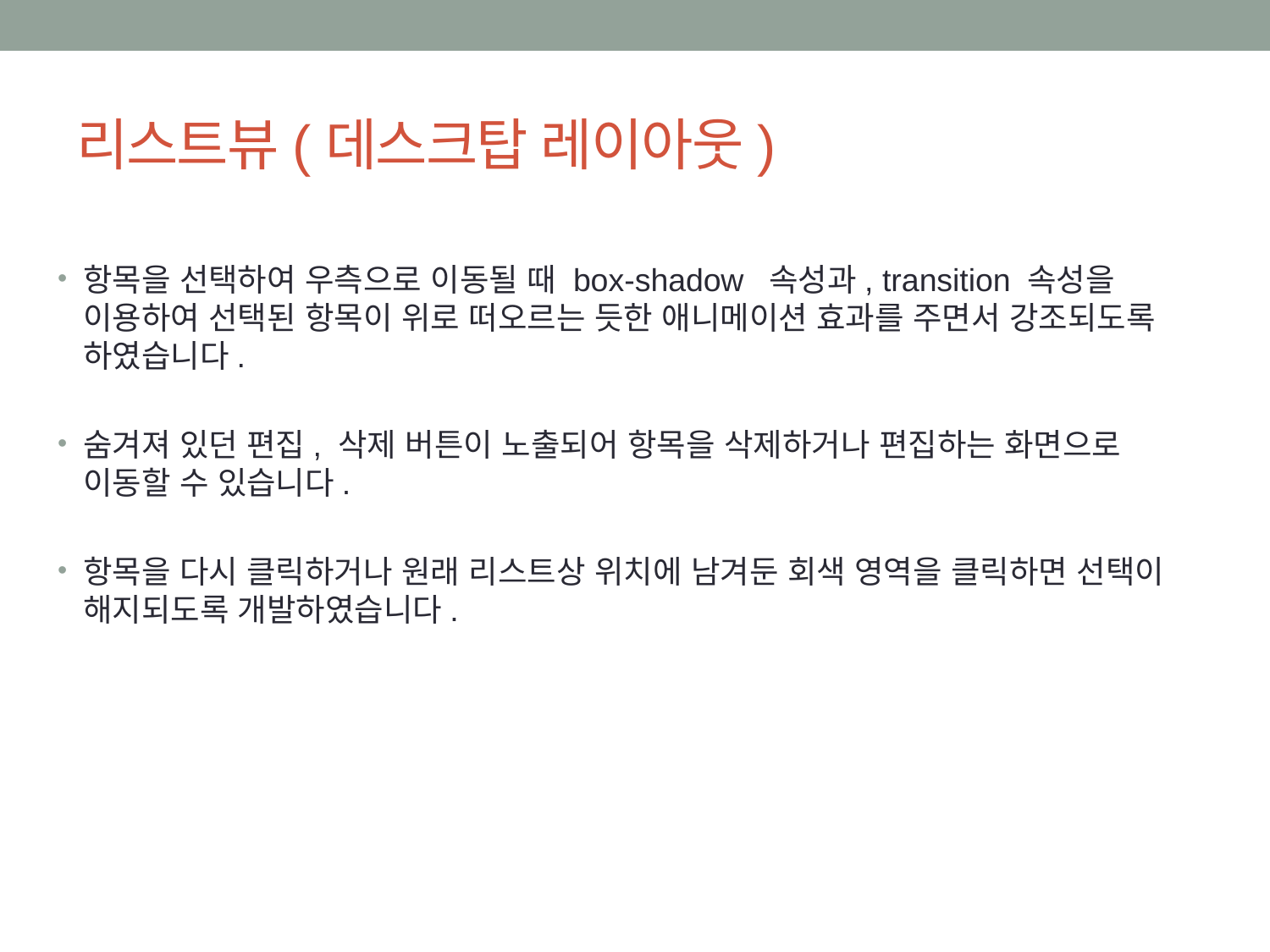

# 리스트뷰(데스크탑 레이아웃)

항목을 선택하여 우측으로 이동될 때 box-shadow  속성과, transition 속성을 이용하여 선택된 항목이 위로 떠오르는 듯한 애니메이션 효과를 주면서 강조되도록 하였습니다.

숨겨져 있던 편집, 삭제 버튼이 노출되어 항목을 삭제하거나 편집하는 화면으로 이동할 수 있습니다.

항목을 다시 클릭하거나 원래 리스트상 위치에 남겨둔 회색 영역을 클릭하면 선택이 해지되도록 개발하였습니다.